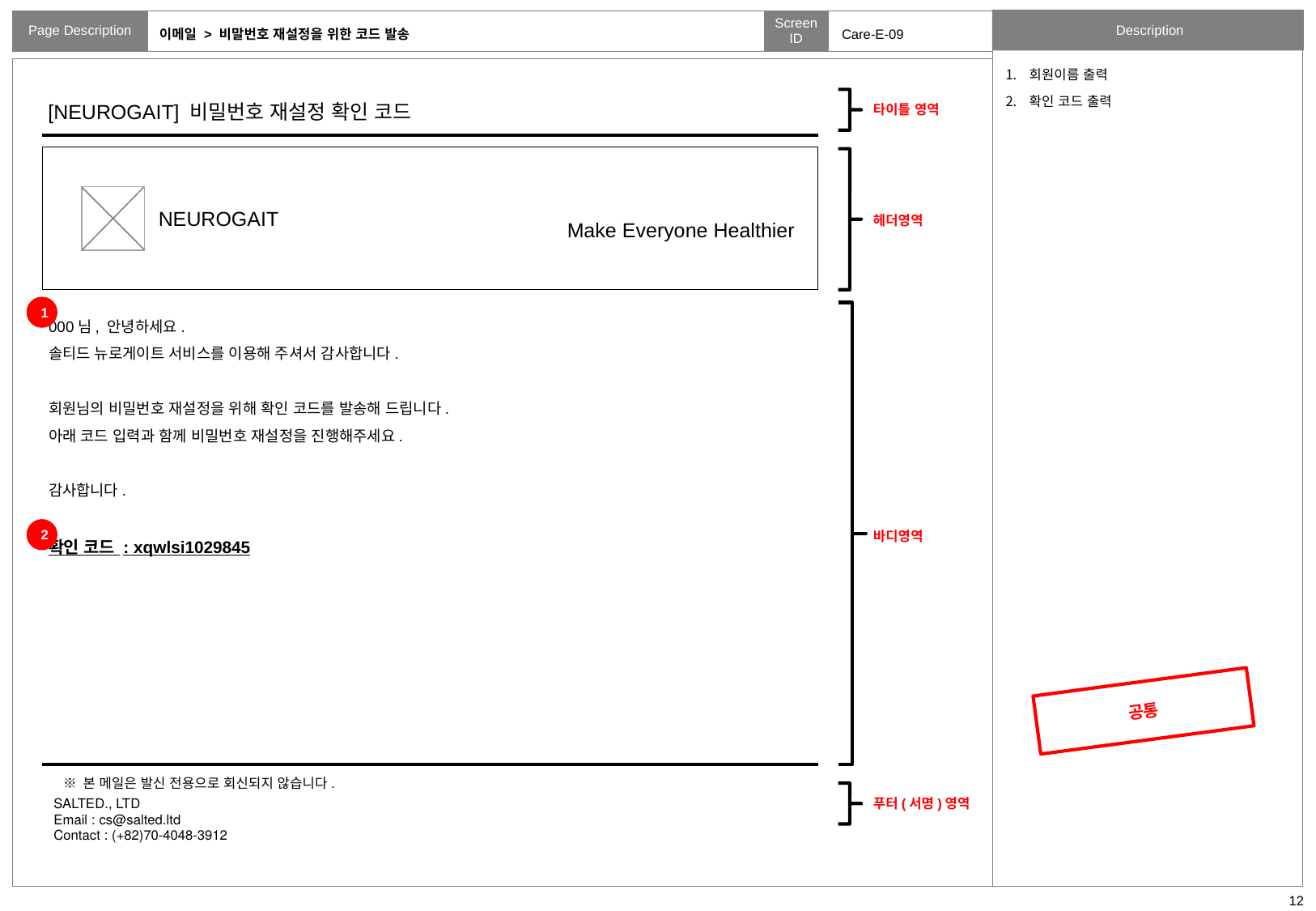

# 이메일 > 비말번호 재설정을 위한 코드 발송
Care-E-09
회원이름 출력
확인 코드 출력

[NEUROGAIT] 비밀번호 재설정 확인 코드
타이틀 영역

NEUROGAIT
헤더영역
Make Everyone Healthier
1
000님, 안녕하세요. 
솔티드 뉴로게이트 서비스를 이용해 주셔서 감사합니다. 
회원님의 비밀번호 재설정을 위해 확인 코드를 발송해 드립니다.
아래 코드 입력과 함께 비밀번호 재설정을 진행해주세요.

감사합니다.

확인 코드 : xqwlsi1029845

2
바디영역
공통
※ 본 메일은 발신 전용으로 회신되지 않습니다.

SALTED., LTD
Email : cs@salted.ltd
Contact : (+82)70-4048-3912
푸터(서명)영역